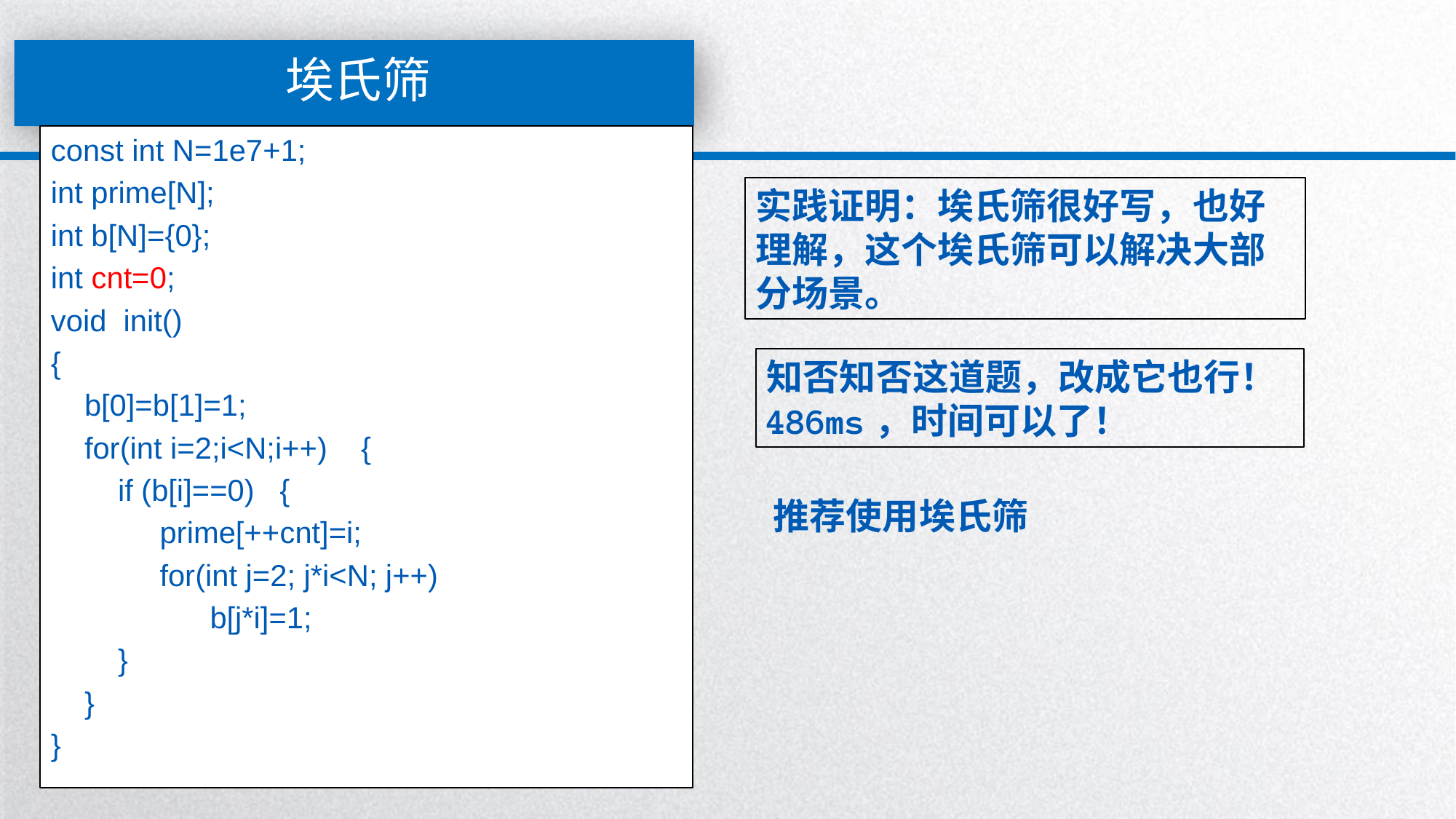

# 埃氏筛
const int N=1e7+1;
int prime[N];
int b[N]={0};
int cnt=0;
void  init()
{
    b[0]=b[1]=1;
    for(int i=2;i<N;i++)    {
        if (b[i]==0)   {
             prime[++cnt]=i;
             for(int j=2; j*i<N; j++)
                   b[j*i]=1;
        }
    }
}
实践证明：埃氏筛很好写，也好理解，这个埃氏筛可以解决大部分场景。
知否知否这道题，改成它也行！
486ms，时间可以了！
推荐使用埃氏筛